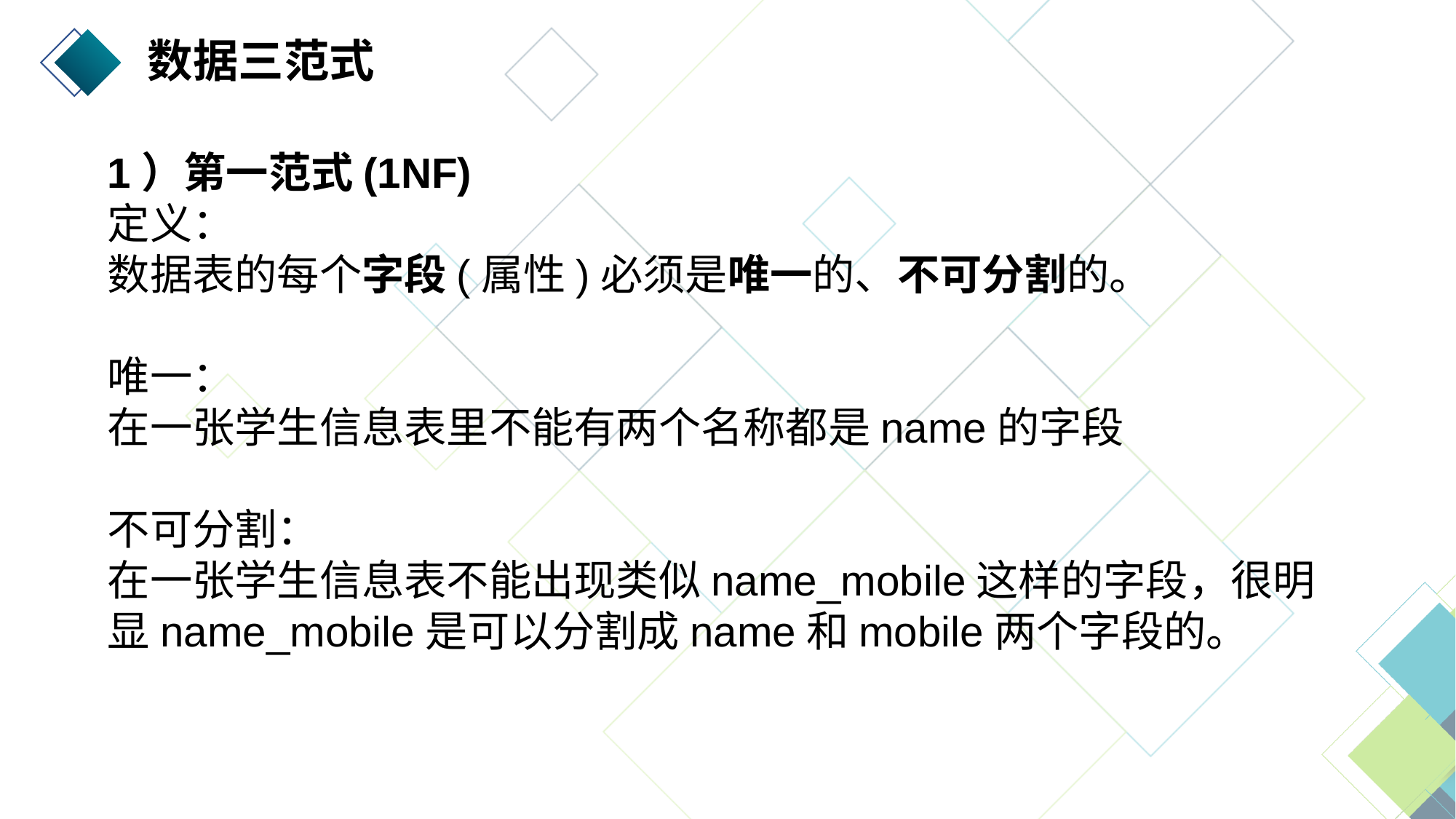

数据三范式
1）第一范式(1NF)
定义：
数据表的每个字段(属性)必须是唯一的、不可分割的。

唯一：
在一张学生信息表里不能有两个名称都是name的字段

不可分割：
在一张学生信息表不能出现类似name_mobile这样的字段，很明显name_mobile是可以分割成name和mobile两个字段的。